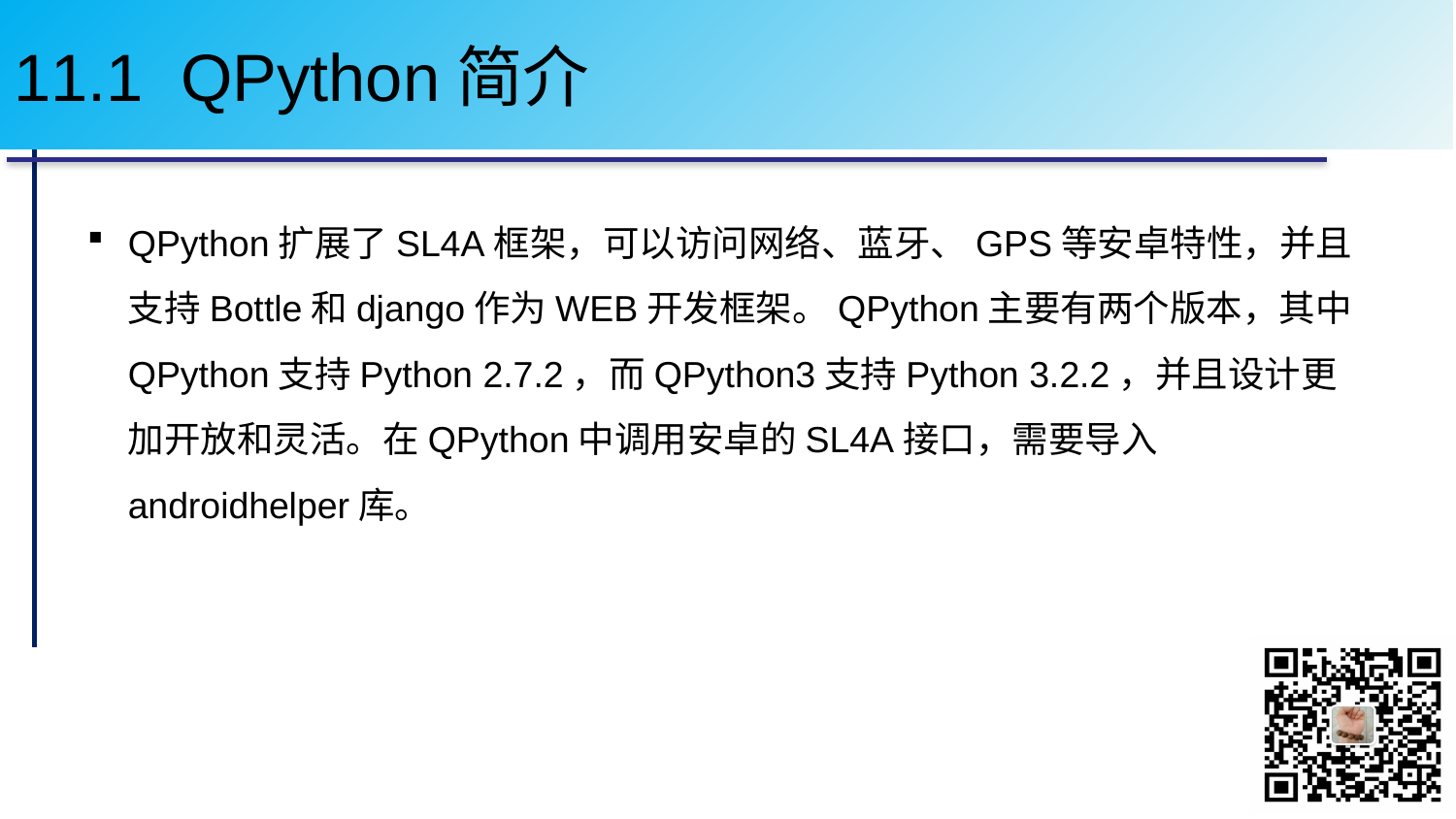

# 11.1  QPython简介
QPython扩展了SL4A框架，可以访问网络、蓝牙、GPS等安卓特性，并且支持Bottle和django作为WEB开发框架。QPython主要有两个版本，其中QPython支持Python 2.7.2，而QPython3支持Python 3.2.2，并且设计更加开放和灵活。在QPython中调用安卓的SL4A接口，需要导入androidhelper库。